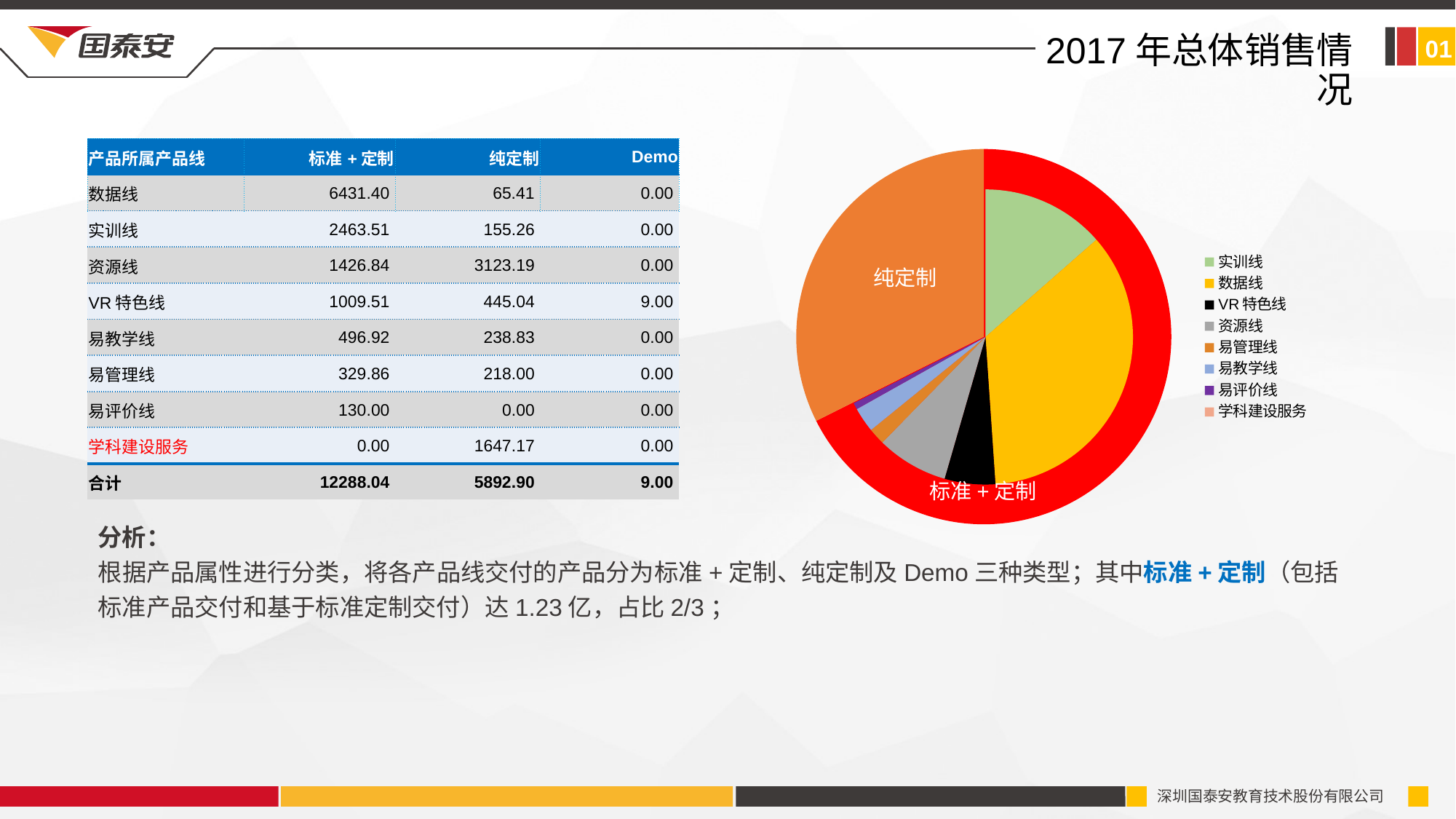

2017年总体销售情况
01
| 产品所属产品线 | 标准+定制 | 纯定制 | Demo |
| --- | --- | --- | --- |
| 数据线 | 6431.40 | 65.41 | 0.00 |
| 实训线 | 2463.51 | 155.26 | 0.00 |
| 资源线 | 1426.84 | 3123.19 | 0.00 |
| VR特色线 | 1009.51 | 445.04 | 9.00 |
| 易教学线 | 496.92 | 238.83 | 0.00 |
| 易管理线 | 329.86 | 218.00 | 0.00 |
| 易评价线 | 130.00 | 0.00 | 0.00 |
| 学科建设服务 | 0.00 | 1647.17 | 0.00 |
| 合计 | 12288.04 | 5892.90 | 9.00 |

### Chart

| Category | 合计 |
|---|---|
| 标准+定制 | 12288.042159999999 |
| 纯定制 | 5892.8955000000005 |

### Chart

| Category |  |
|---|---|
| 实训线 | 2463.5075 |
| 数据线 | 6431.4036 |
| VR特色线 | 1009.51496 |
| 资源线 | 1426.8381 |
| 易管理线 | 329.858 |
| 易教学线 | 496.92 |
| 易评价线 | 130.0 |
| 学科建设服务 | 0.0 |
| 纯定制 | 5892.8955000000005 |
纯定制
标准+定制
分析：
根据产品属性进行分类，将各产品线交付的产品分为标准+定制、纯定制及Demo三种类型；其中标准+定制（包括标准产品交付和基于标准定制交付）达1.23亿，占比2/3；